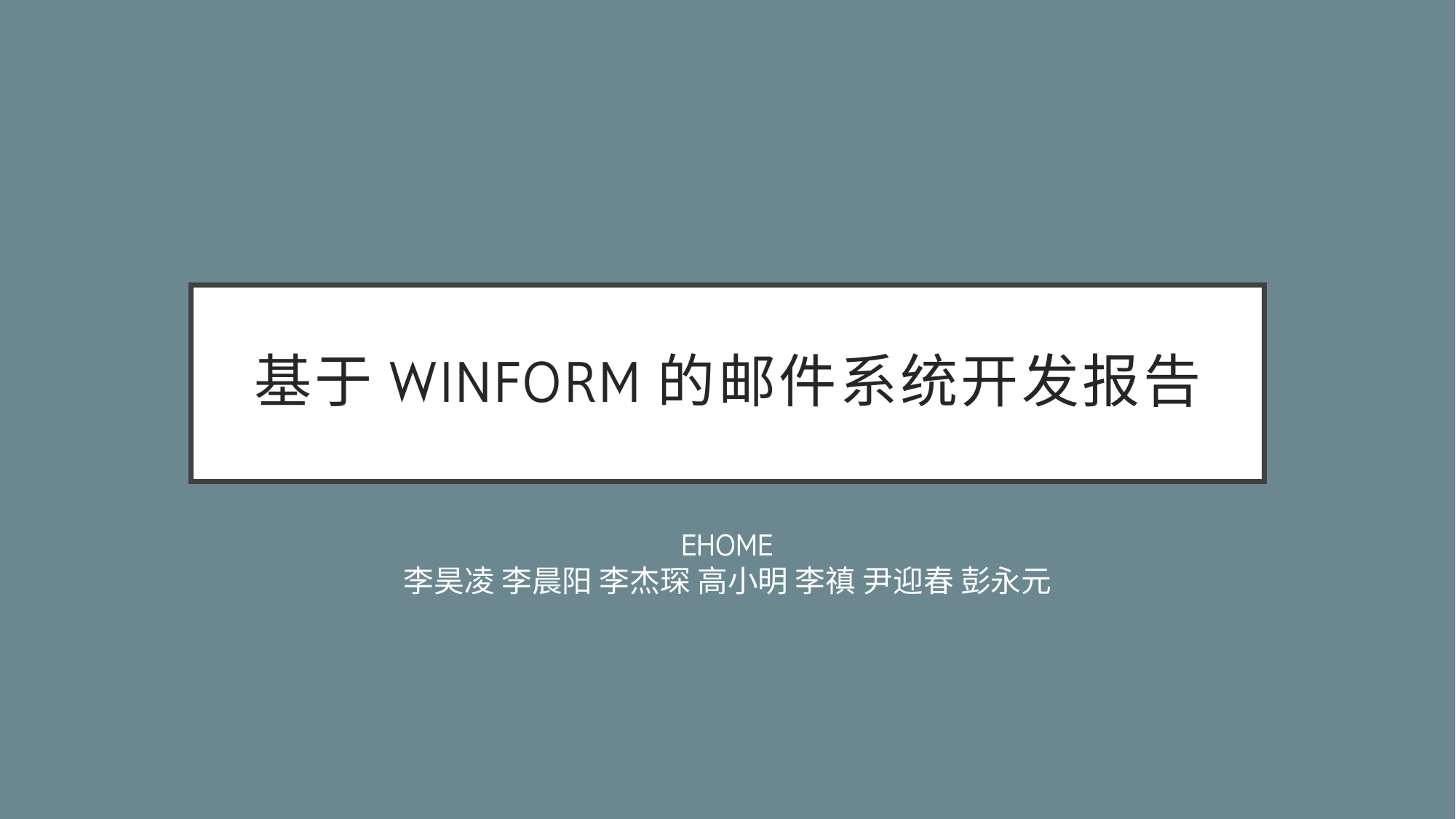

# 基于WINFORM的邮件系统开发报告
EHOME
李昊凌 李晨阳 李杰琛 高小明 李禛 尹迎春 彭永元